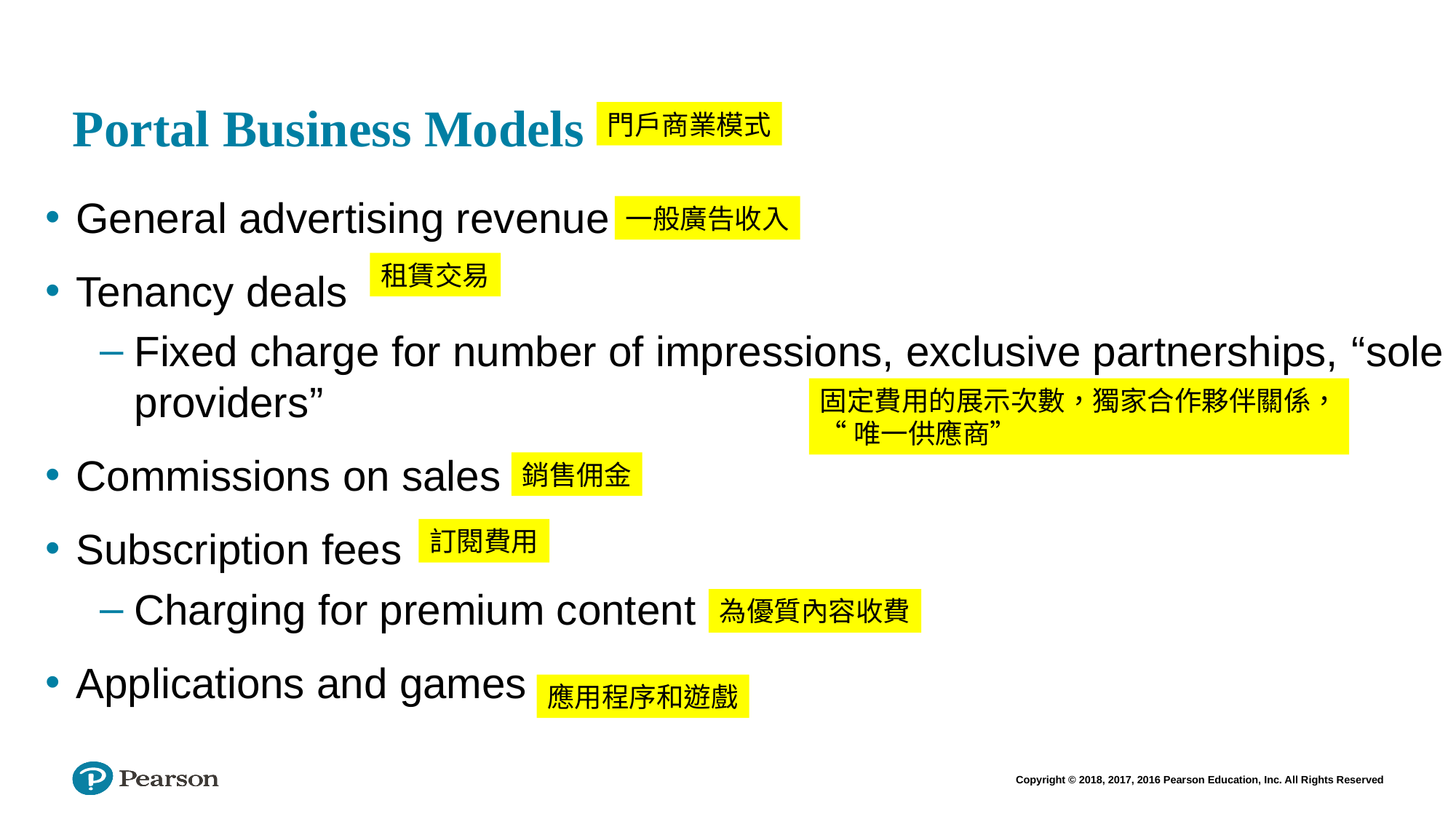

30
# Portal Business Models
門戶商業模式
General advertising revenue
Tenancy deals
Fixed charge for number of impressions, exclusive partnerships, “sole providers”
Commissions on sales
Subscription fees
Charging for premium content
Applications and games
一般廣告收入
租賃交易
固定費用的展示次數，獨家合作夥伴關係，
“唯一供應商”
銷售佣金
訂閱費用
為優質內容收費
應用程序和遊戲